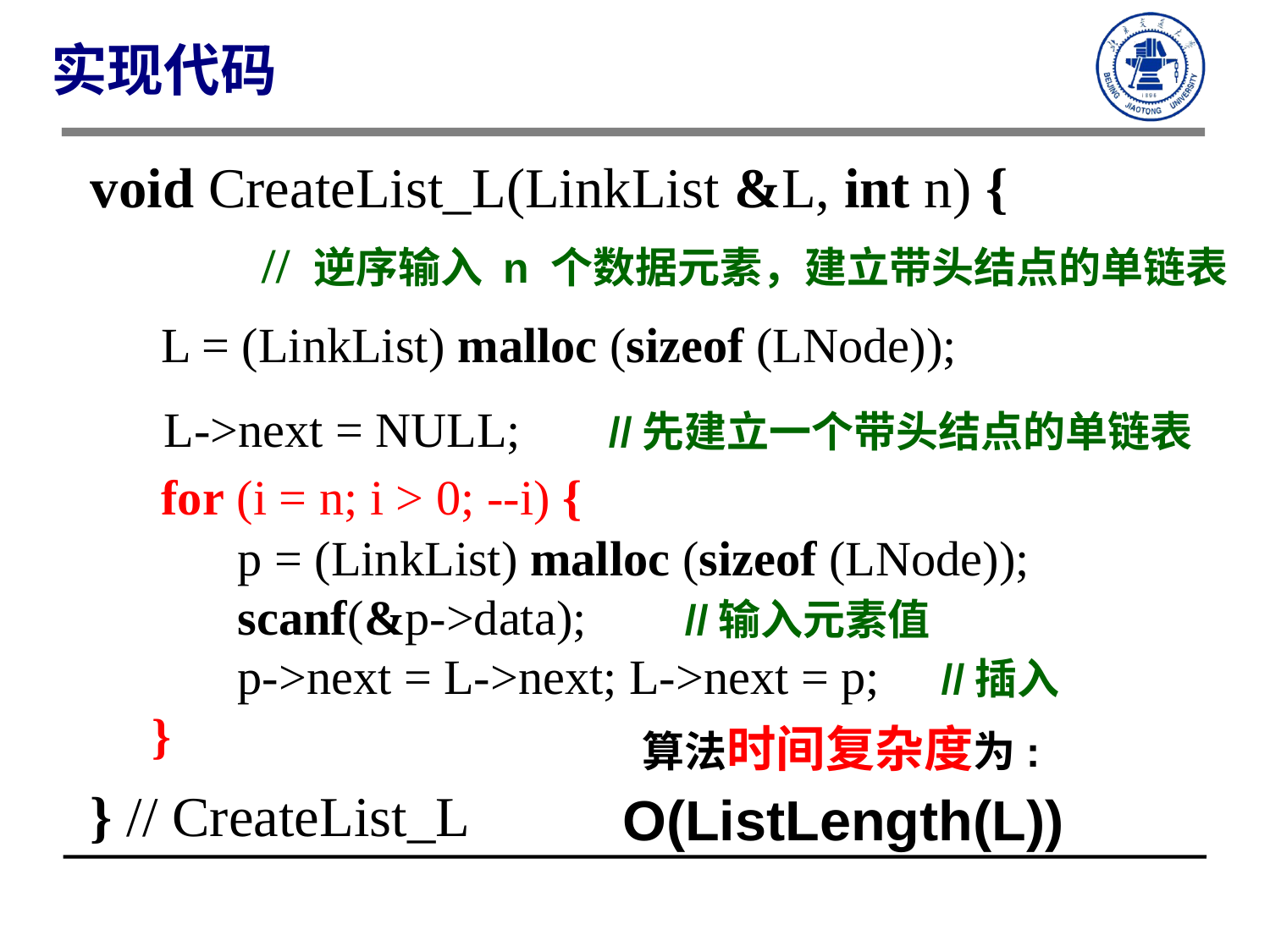

实现代码
void CreateList_L(LinkList &L, int n) {
              // 逆序输入 n 个数据元素，建立带头结点的单链表
     L = (LinkList) malloc (sizeof (LNode));
      L->next = NULL;       //先建立一个带头结点的单链表
     for (i = n; i > 0; --i) {
            p = (LinkList) malloc (sizeof (LNode));
            scanf(&p->data);        //输入元素值
            p->next = L->next; L->next = p;     //插入
     }
} // CreateList_L
算法时间复杂度为:
O(ListLength(L))